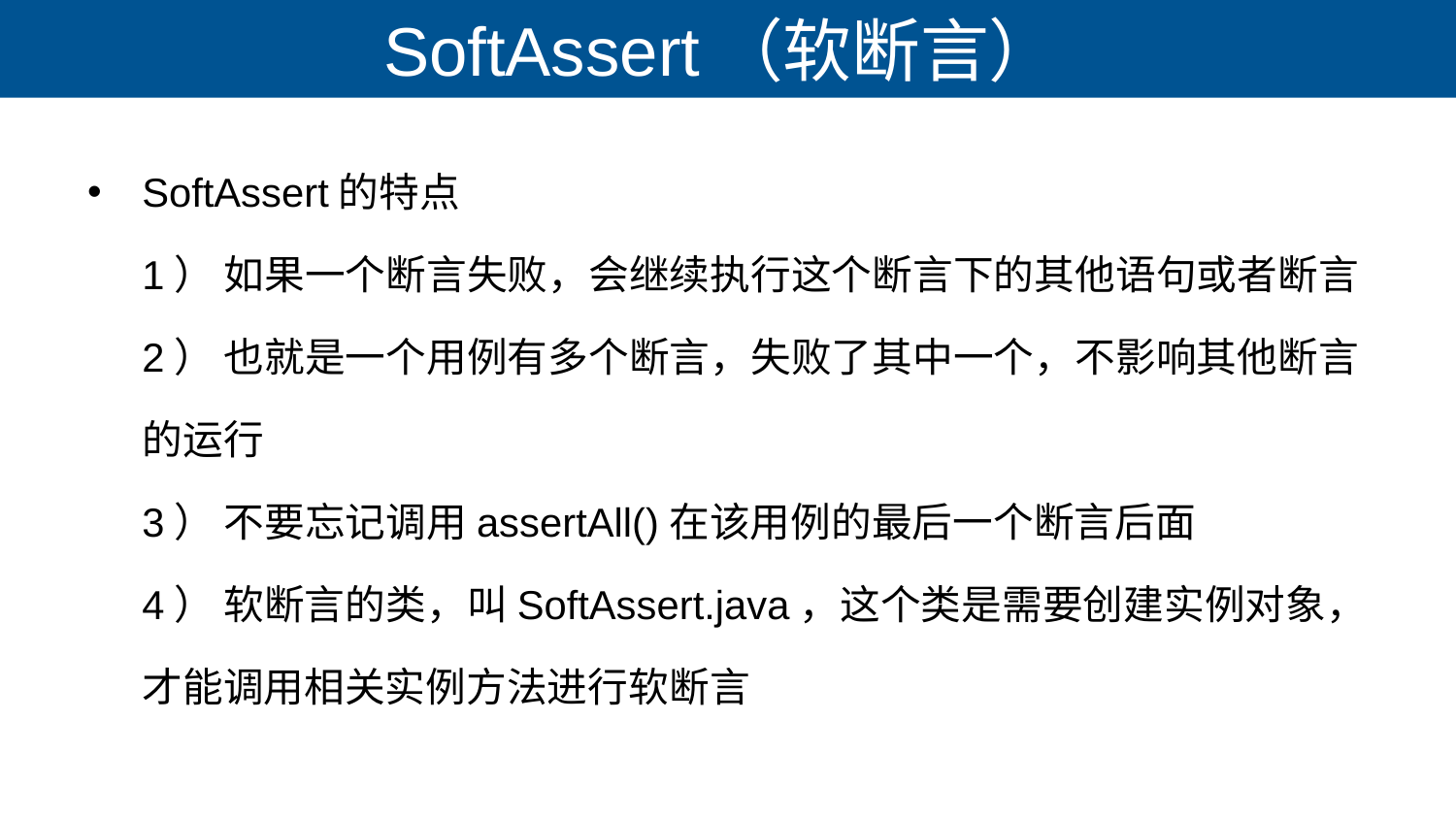

# SoftAssert（软断言）
SoftAssert的特点
1） 如果一个断言失败，会继续执行这个断言下的其他语句或者断言
2） 也就是一个用例有多个断言，失败了其中一个，不影响其他断言的运行
3） 不要忘记调用assertAll()在该用例的最后一个断言后面
4） 软断言的类，叫SoftAssert.java，这个类是需要创建实例对象，才能调用相关实例方法进行软断言